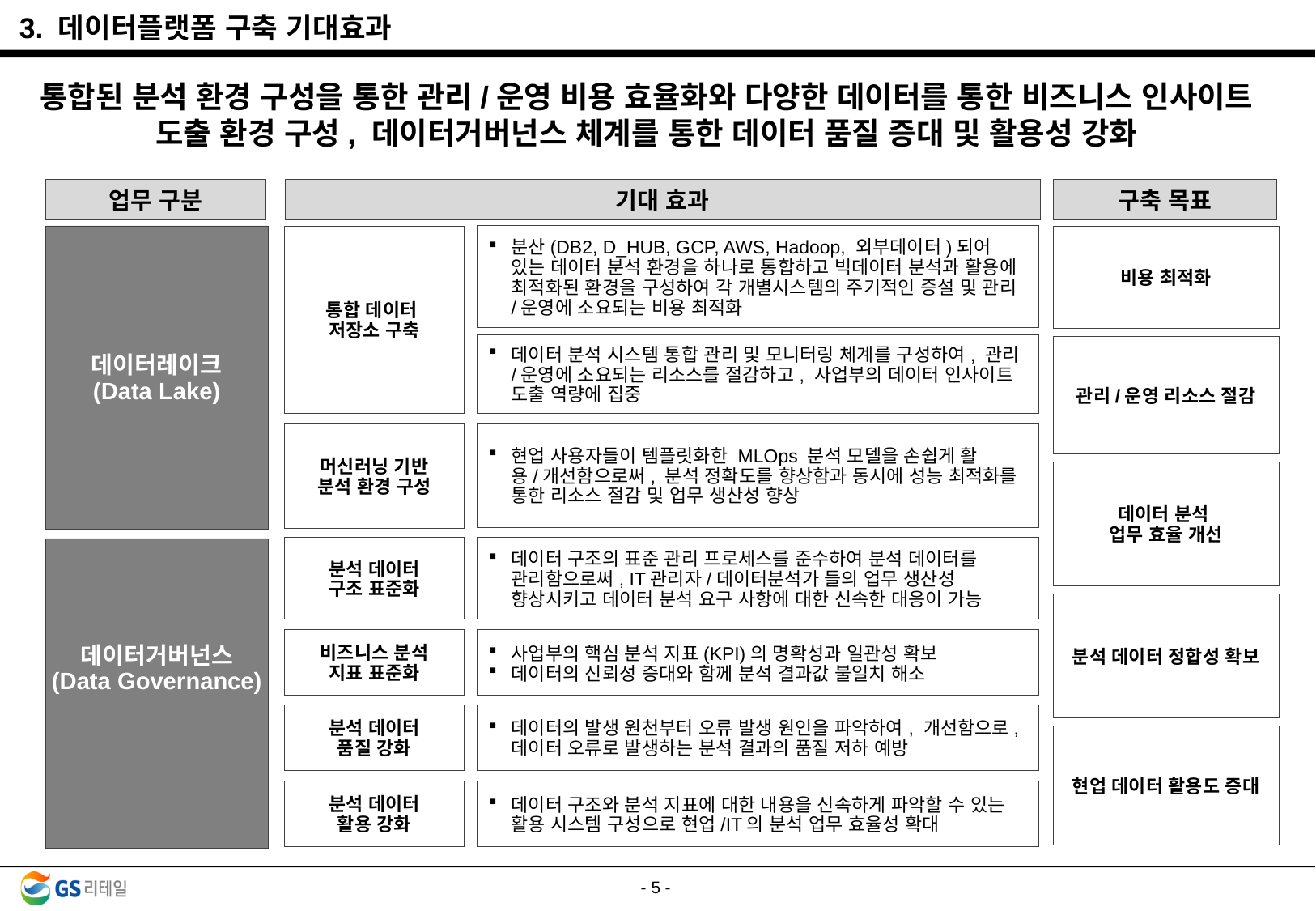

3. 데이터플랫폼 구축 기대효과
통합된 분석 환경 구성을 통한 관리/운영 비용 효율화와 다양한 데이터를 통한 비즈니스 인사이트 도출 환경 구성, 데이터거버넌스 체계를 통한 데이터 품질 증대 및 활용성 강화
업무 구분
기대 효과
구축 목표
통합 데이터
저장소 구축
머신러닝 기반
분석 환경 구성
분석 데이터
구조 표준화
비즈니스 분석
지표 표준화
분석 데이터
품질 강화
분석 데이터
활용 강화
분산(DB2, D_HUB, GCP, AWS, Hadoop, 외부데이터)되어 있는 데이터 분석 환경을 하나로 통합하고 빅데이터 분석과 활용에 최적화된 환경을 구성하여 각 개별시스템의 주기적인 증설 및 관리/운영에 소요되는 비용 최적화
데이터 분석 시스템 통합 관리 및 모니터링 체계를 구성하여, 관리/운영에 소요되는 리소스를 절감하고, 사업부의 데이터 인사이트 도출 역량에 집중
현업 사용자들이 템플릿화한 MLOps 분석 모델을 손쉽게 활용/개선함으로써, 분석 정확도를 향상함과 동시에 성능 최적화를 통한 리소스 절감 및 업무 생산성 향상
데이터 구조의 표준 관리 프로세스를 준수하여 분석 데이터를 관리함으로써, IT관리자/데이터분석가 들의 업무 생산성 향상시키고 데이터 분석 요구 사항에 대한 신속한 대응이 가능
사업부의 핵심 분석 지표(KPI)의 명확성과 일관성 확보
데이터의 신뢰성 증대와 함께 분석 결과값 불일치 해소
데이터의 발생 원천부터 오류 발생 원인을 파악하여, 개선함으로, 데이터 오류로 발생하는 분석 결과의 품질 저하 예방
데이터 구조와 분석 지표에 대한 내용을 신속하게 파악할 수 있는 활용 시스템 구성으로 현업/IT의 분석 업무 효율성 확대
비용 최적화
관리/운영 리소스 절감
데이터 분석
업무 효율 개선
분석 데이터 정합성 확보
현업 데이터 활용도 증대
데이터레이크
(Data Lake)
데이터거버넌스
(Data Governance)

- 5 -